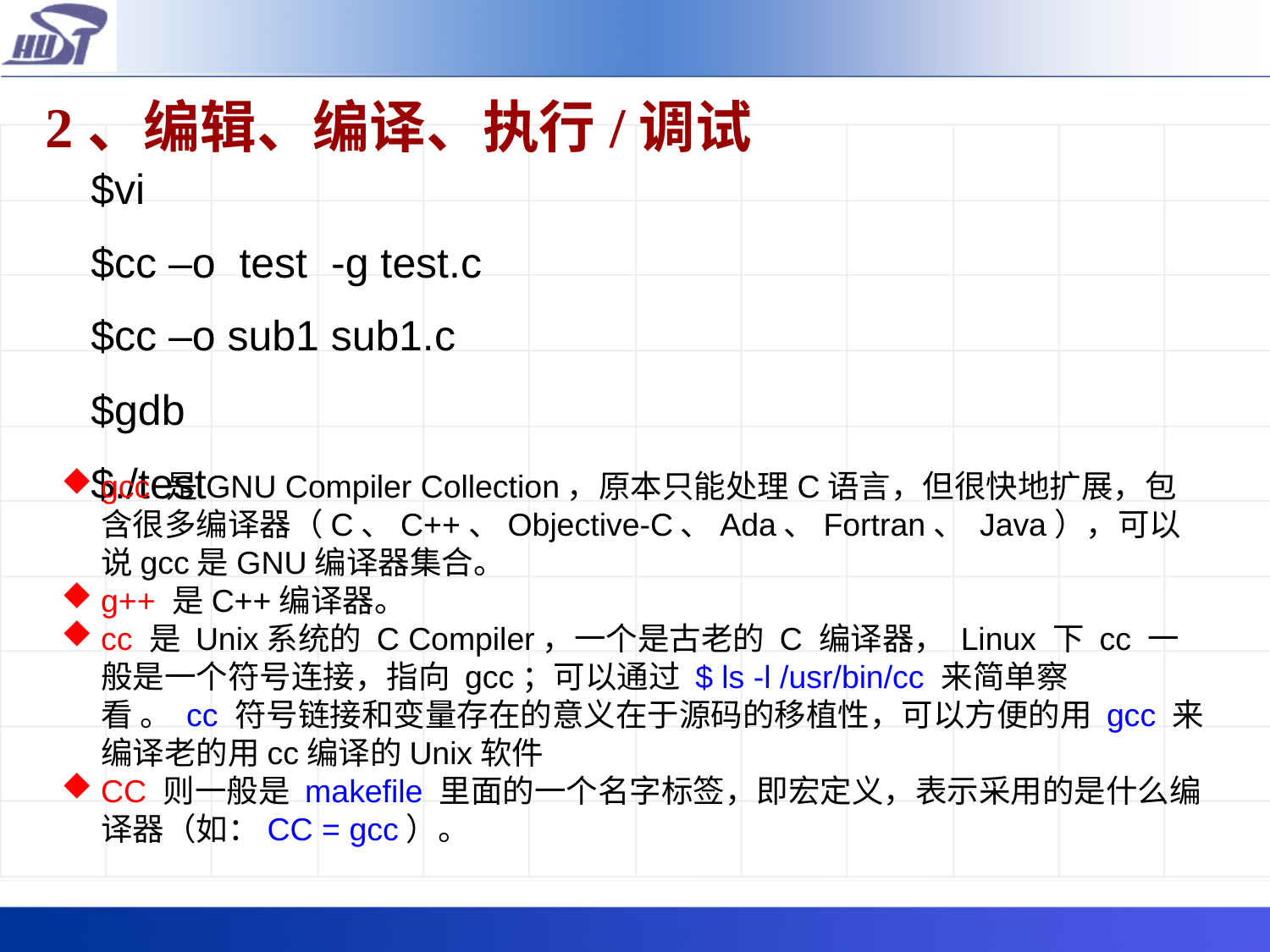

# 2、编辑、编译、执行/调试
$vi
$cc –o  test  -g test.c
$cc –o sub1 sub1.c
$gdb
$./test
gcc 是GNU Compiler Collection，原本只能处理C语言，但很快地扩展，包含很多编译器（C、C++、Objective-C、Ada、Fortran、 Java），可以说gcc是GNU编译器集合。
g++ 是C++编译器。
cc 是 Unix系统的 C Compiler，一个是古老的 C 编译器， Linux 下 cc 一般是一个符号连接，指向 gcc；可以通过 $ ls -l /usr/bin/cc 来简单察看 。 cc 符号链接和变量存在的意义在于源码的移植性，可以方便的用 gcc 来编译老的用cc编译的Unix软件
CC 则一般是 makefile 里面的一个名字标签，即宏定义，表示采用的是什么编译器（如：CC = gcc）。